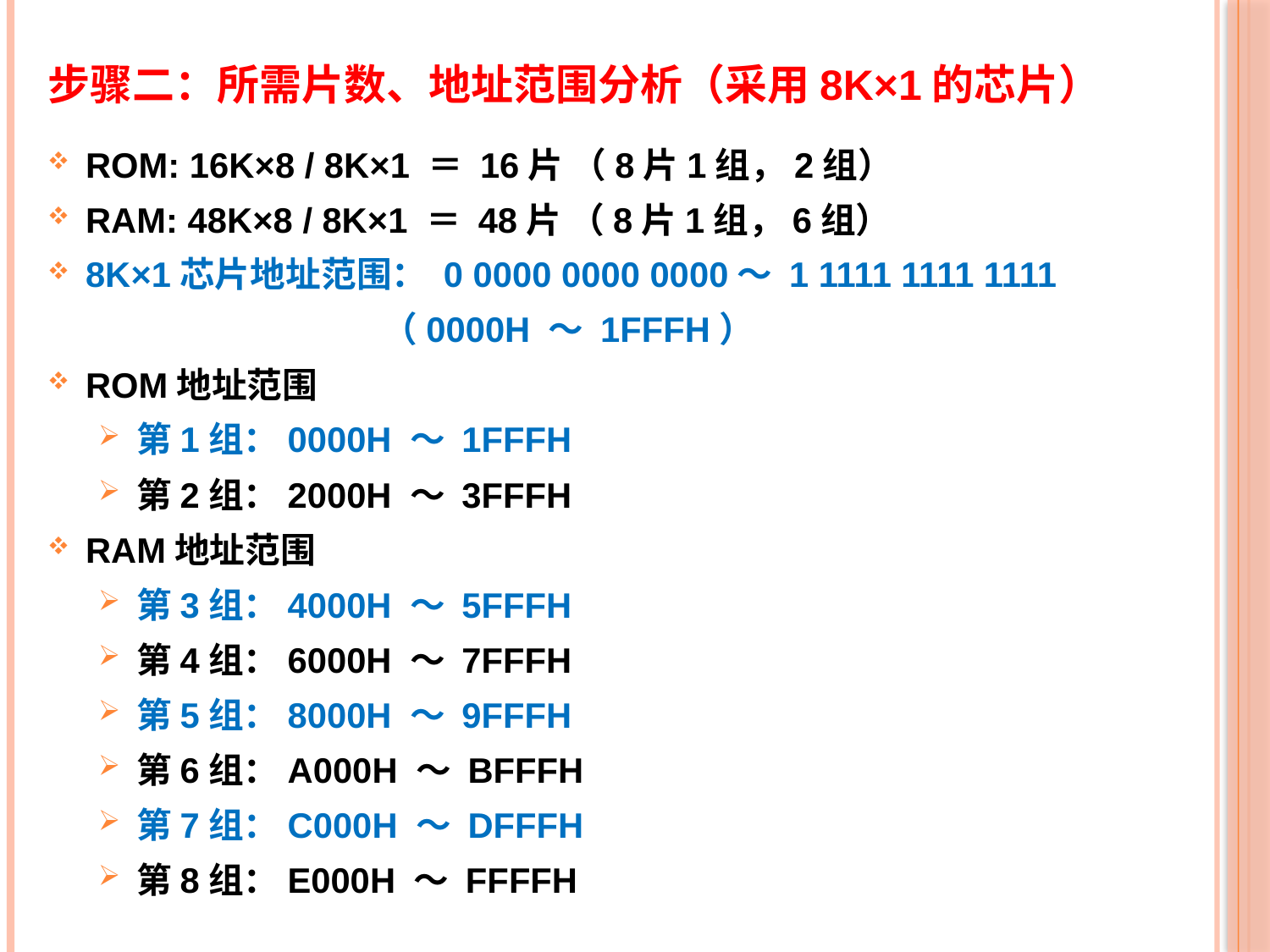

步骤二：所需片数、地址范围分析（采用8K×1的芯片）
ROM: 16K×8 / 8K×1 ＝ 16片 （8片1组，2组）
RAM: 48K×8 / 8K×1 ＝ 48片 （8片1组，6组）
8K×1芯片地址范围： 0 0000 0000 0000～ 1 1111 1111 1111
		         （0000H ～ 1FFFH）
ROM地址范围
第1组：0000H ～ 1FFFH
第2组：2000H ～ 3FFFH
RAM地址范围
第3组：4000H ～ 5FFFH
第4组：6000H ～ 7FFFH
第5组：8000H ～ 9FFFH
第6组：A000H ～ BFFFH
第7组：C000H ～ DFFFH
第8组：E000H ～ FFFFH